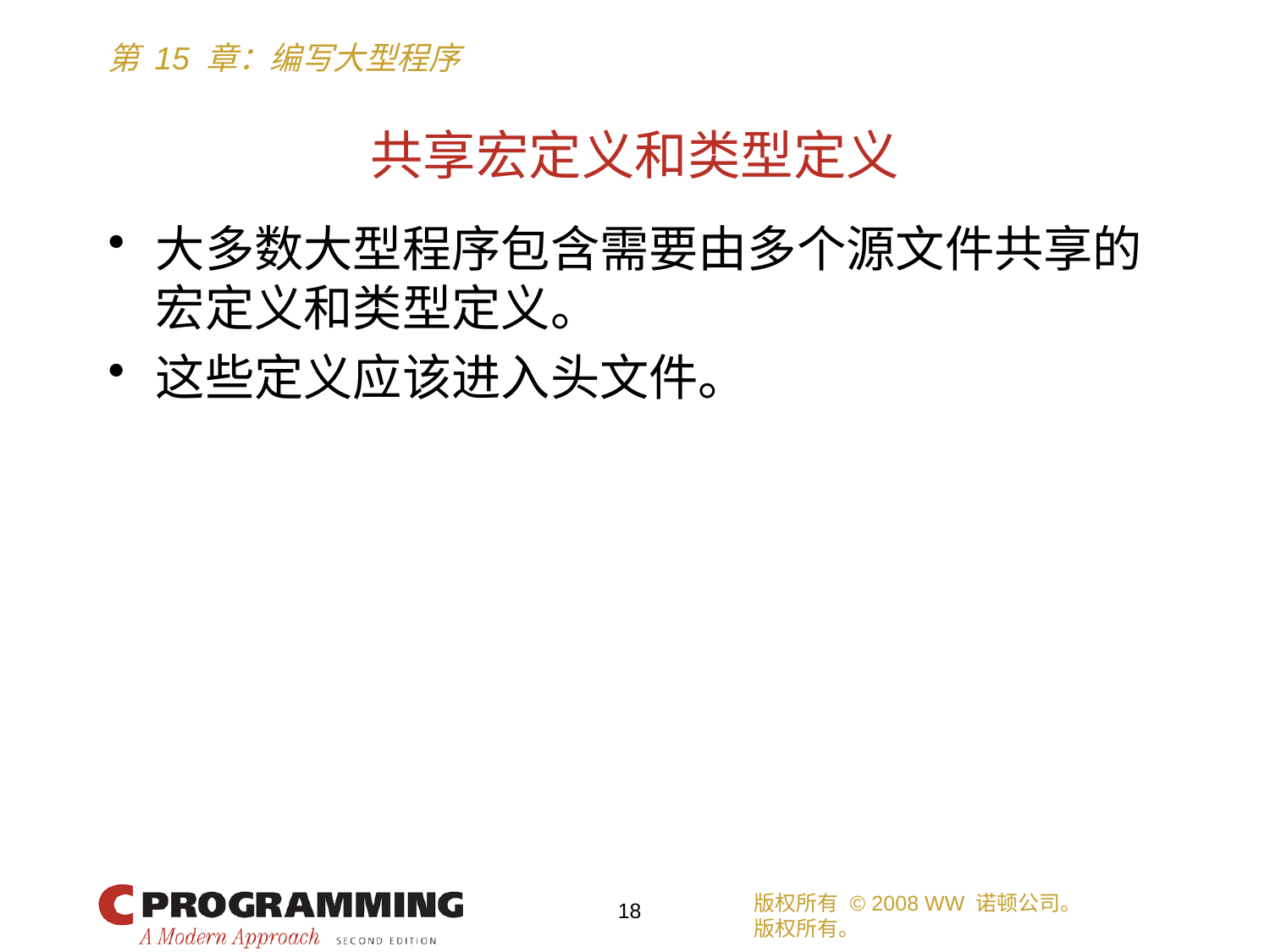

# 共享宏定义和类型定义
大多数大型程序包含需要由多个源文件共享的宏定义和类型定义。
这些定义应该进入头文件。
版权所有 © 2008 WW 诺顿公司。
版权所有。
18